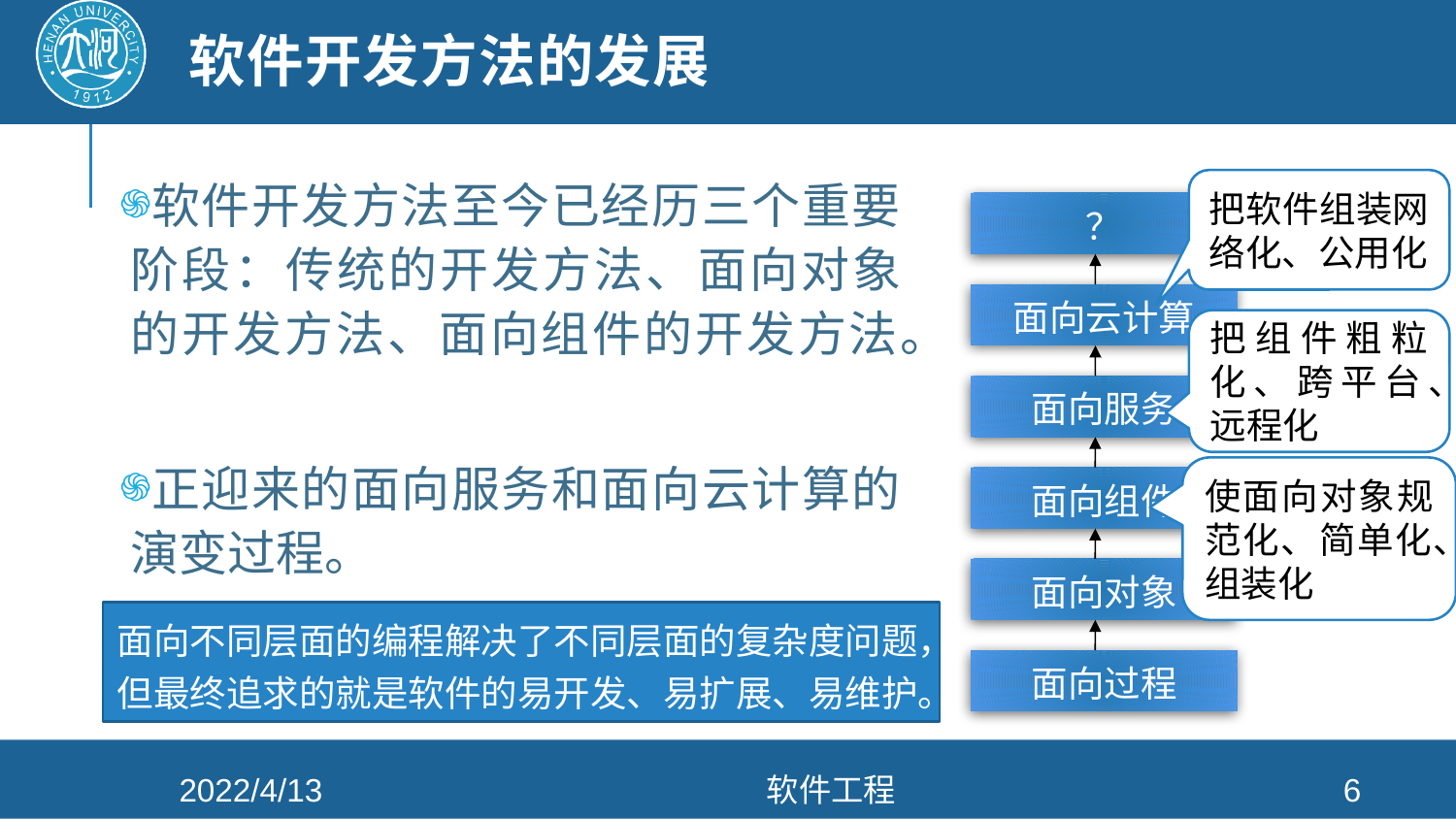

# 软件开发方法的发展
软件开发方法至今已经历三个重要阶段：传统的开发方法、面向对象的开发方法、面向组件的开发方法。
正迎来的面向服务和面向云计算的演变过程。
把软件组装网络化、公用化
？

面向云计算

面向服务

面向组件

面向对象

面向过程
把组件粗粒化、跨平台、远程化
使面向对象规范化、简单化、组装化
面向不同层面的编程解决了不同层面的复杂度问题，但最终追求的就是软件的易开发、易扩展、易维护。
2022/4/13
软件工程
6